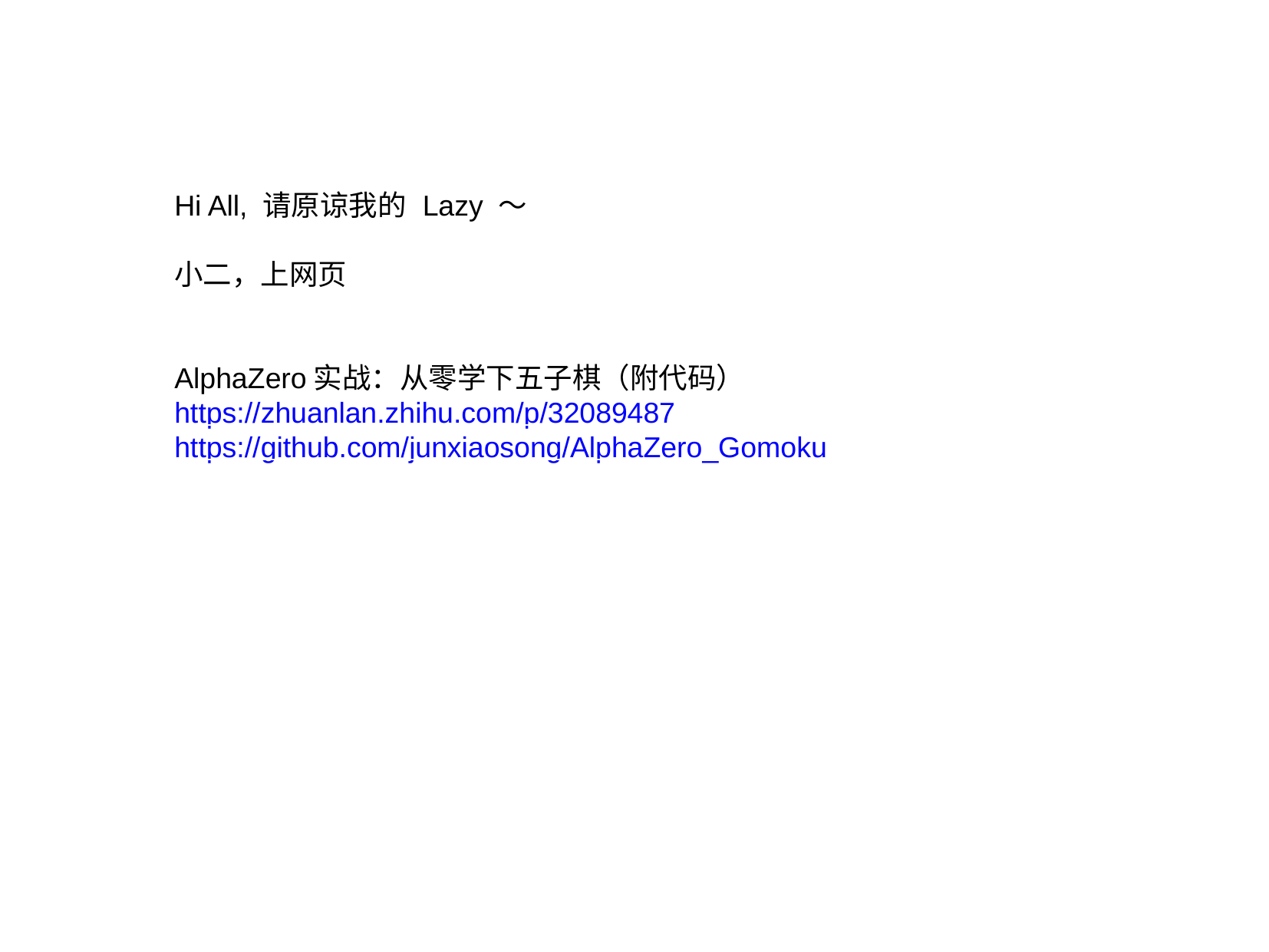

Hi All, 请原谅我的 Lazy ～

小二，上网页

AlphaZero实战：从零学下五子棋（附代码）
https://zhuanlan.zhihu.com/p/32089487
https://github.com/junxiaosong/AlphaZero_Gomoku